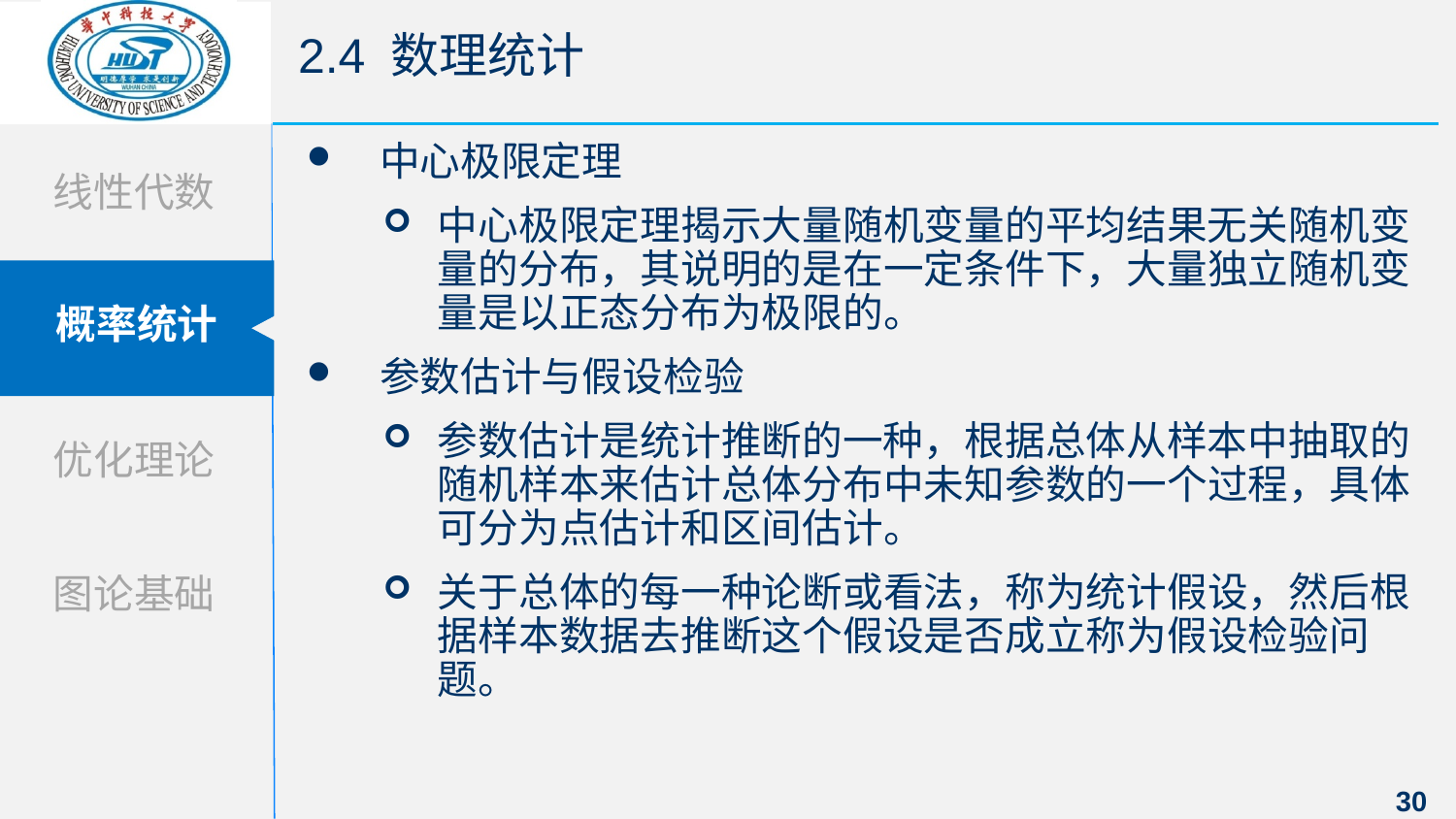

2.4 数理统计
中心极限定理
中心极限定理揭示大量随机变量的平均结果无关随机变量的分布，其说明的是在一定条件下，大量独立随机变量是以正态分布为极限的。
参数估计与假设检验
参数估计是统计推断的一种，根据总体从样本中抽取的随机样本来估计总体分布中未知参数的一个过程，具体可分为点估计和区间估计。
关于总体的每一种论断或看法，称为统计假设，然后根据样本数据去推断这个假设是否成立称为假设检验问题。